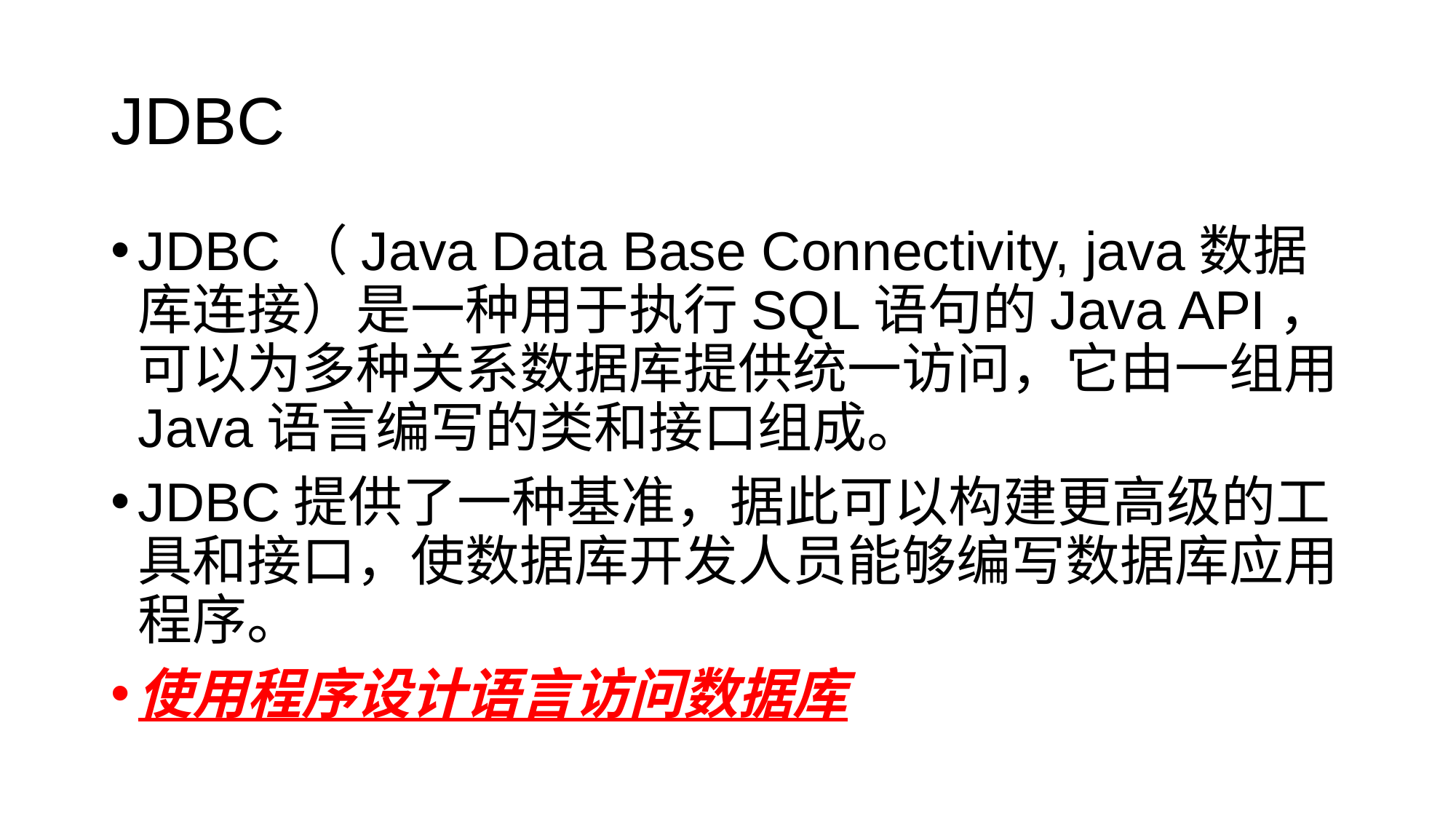

# JDBC
JDBC（Java Data Base Connectivity, java数据库连接）是一种用于执行SQL语句的Java API，可以为多种关系数据库提供统一访问，它由一组用Java语言编写的类和接口组成。
JDBC提供了一种基准，据此可以构建更高级的工具和接口，使数据库开发人员能够编写数据库应用程序。
使用程序设计语言访问数据库